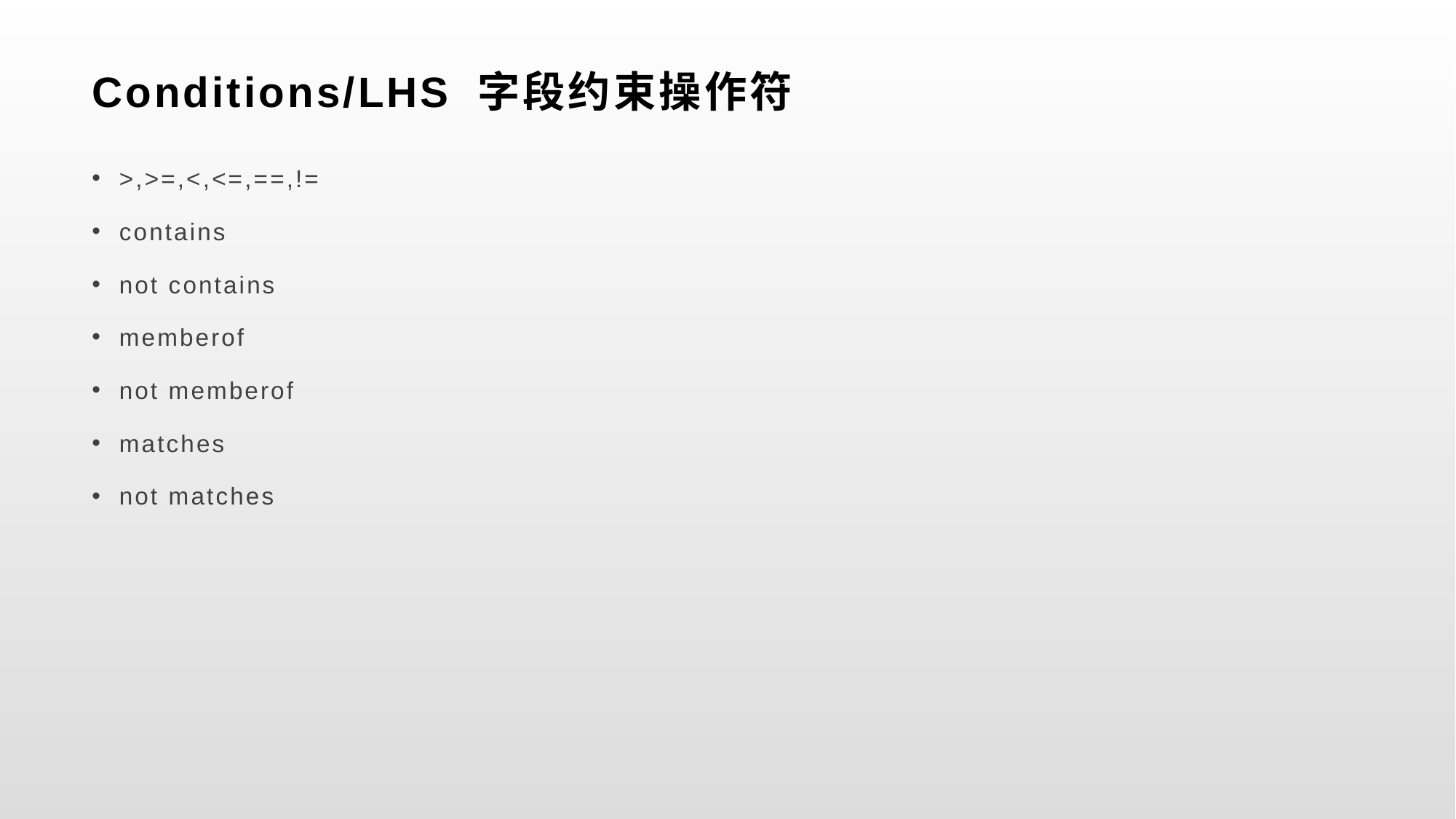

# Conditions/LHS 字段约束操作符
>,>=,<,<=,==,!=
contains
not contains
memberof
not memberof
matches
not matches